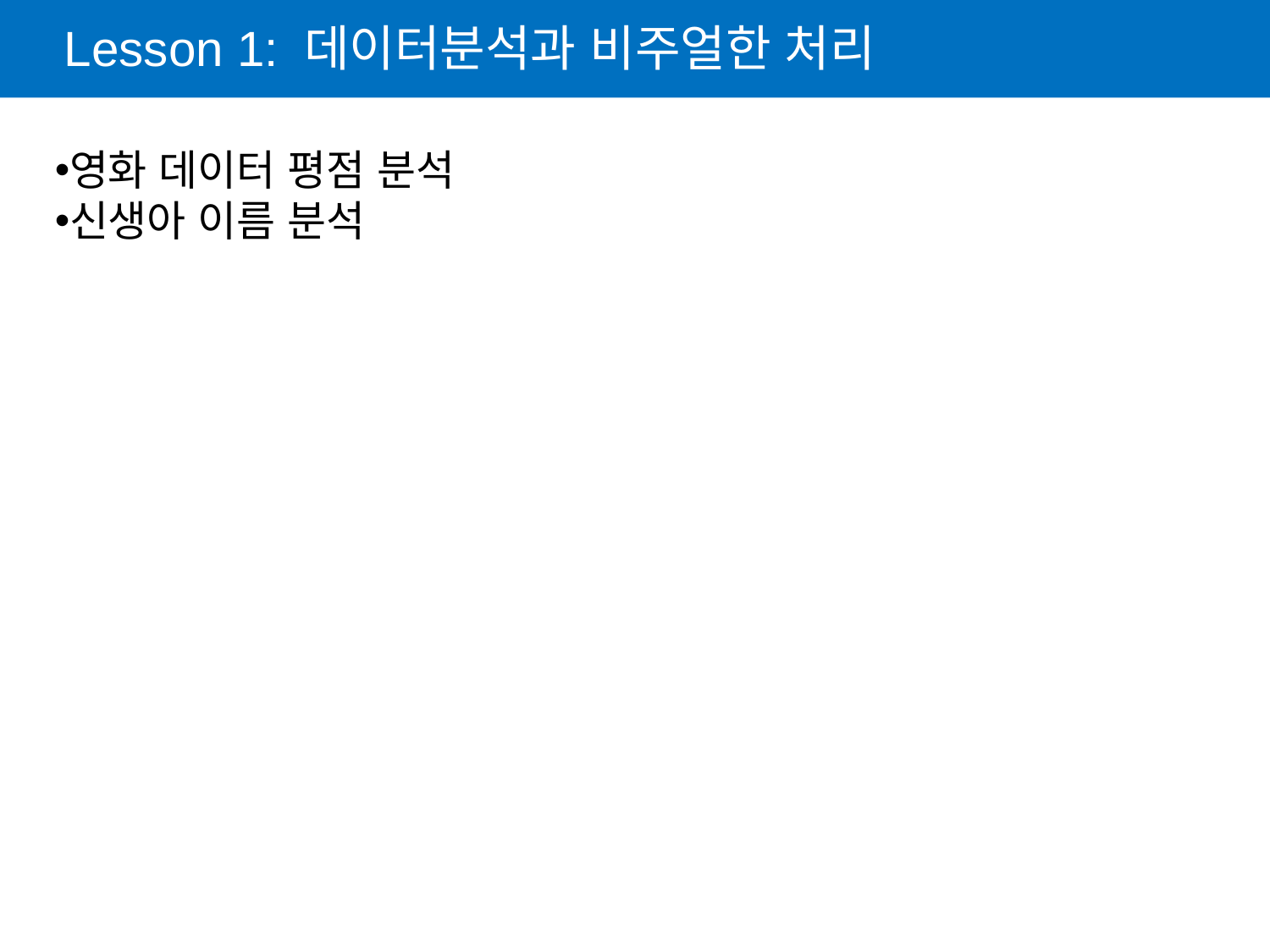

# Lesson 1: 데이터분석과 비주얼한 처리
영화 데이터 평점 분석
신생아 이름 분석